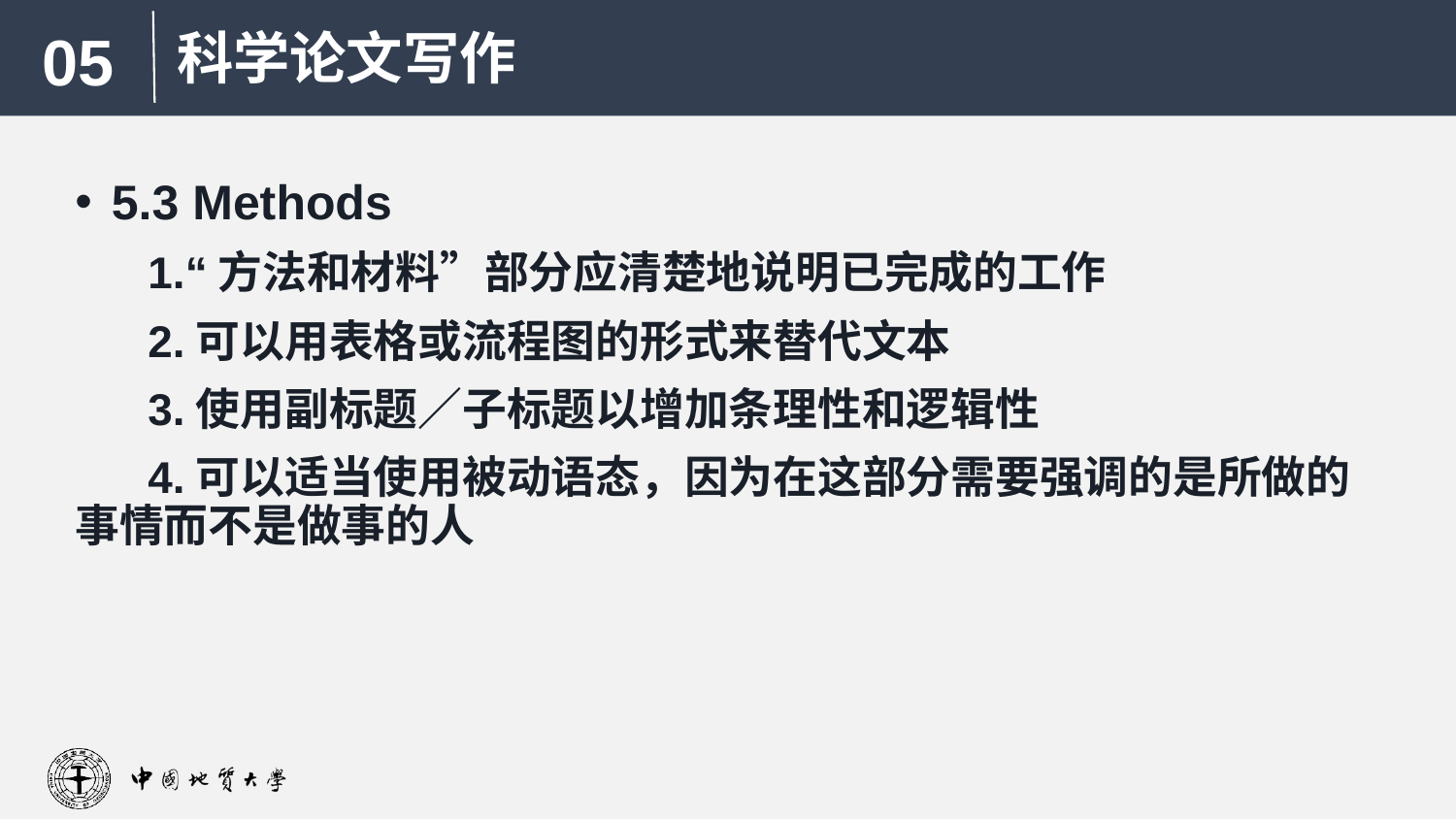

科学论文写作
05
5.3 Methods
1.“方法和材料”部分应清楚地说明已完成的工作
2.可以用表格或流程图的形式来替代文本
3.使用副标题／子标题以增加条理性和逻辑性
4.可以适当使用被动语态，因为在这部分需要强调的是所做的事情而不是做事的人
30